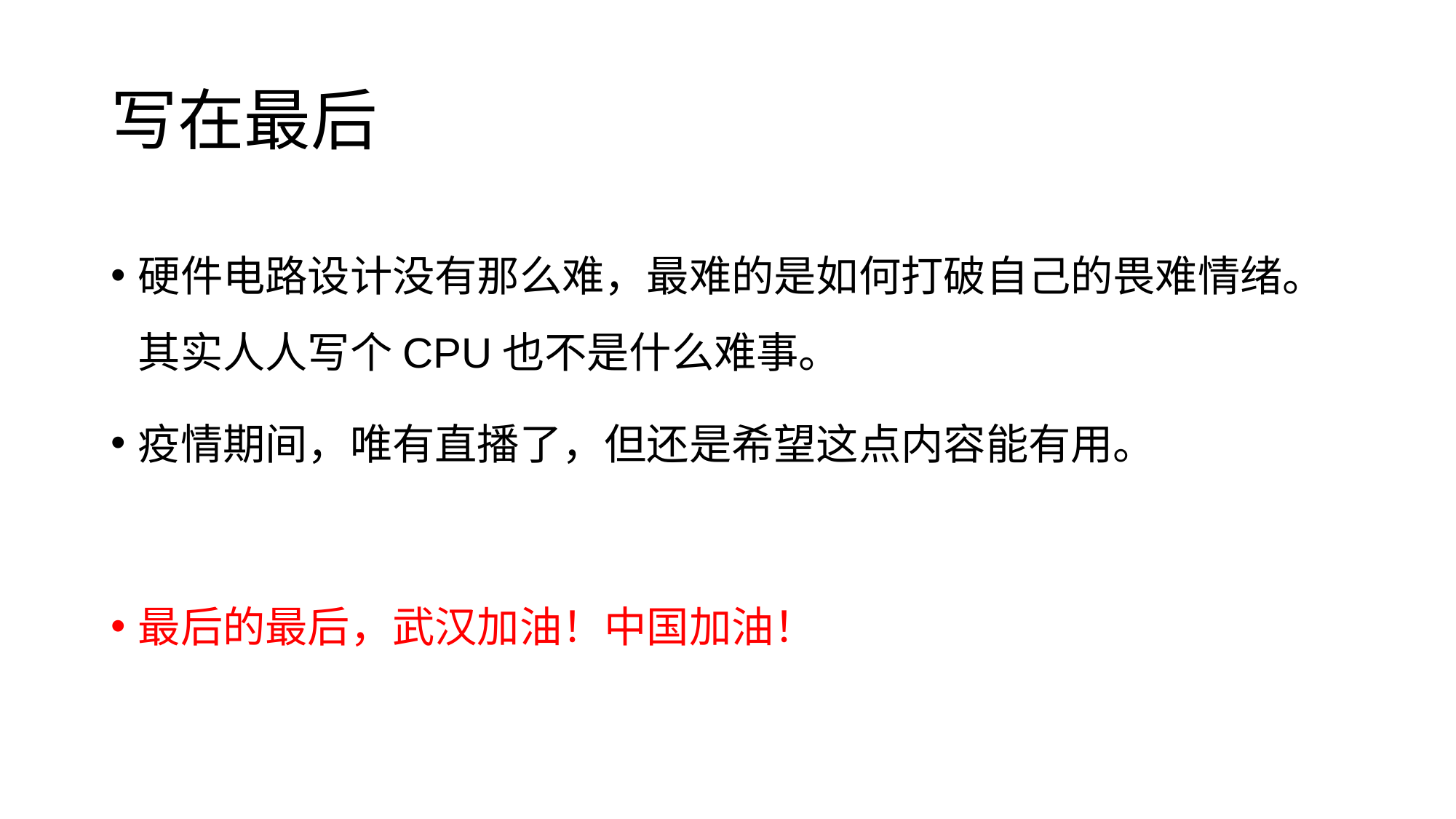

# 写在最后
硬件电路设计没有那么难，最难的是如何打破自己的畏难情绪。其实人人写个CPU也不是什么难事。
疫情期间，唯有直播了，但还是希望这点内容能有用。

最后的最后，武汉加油！中国加油！